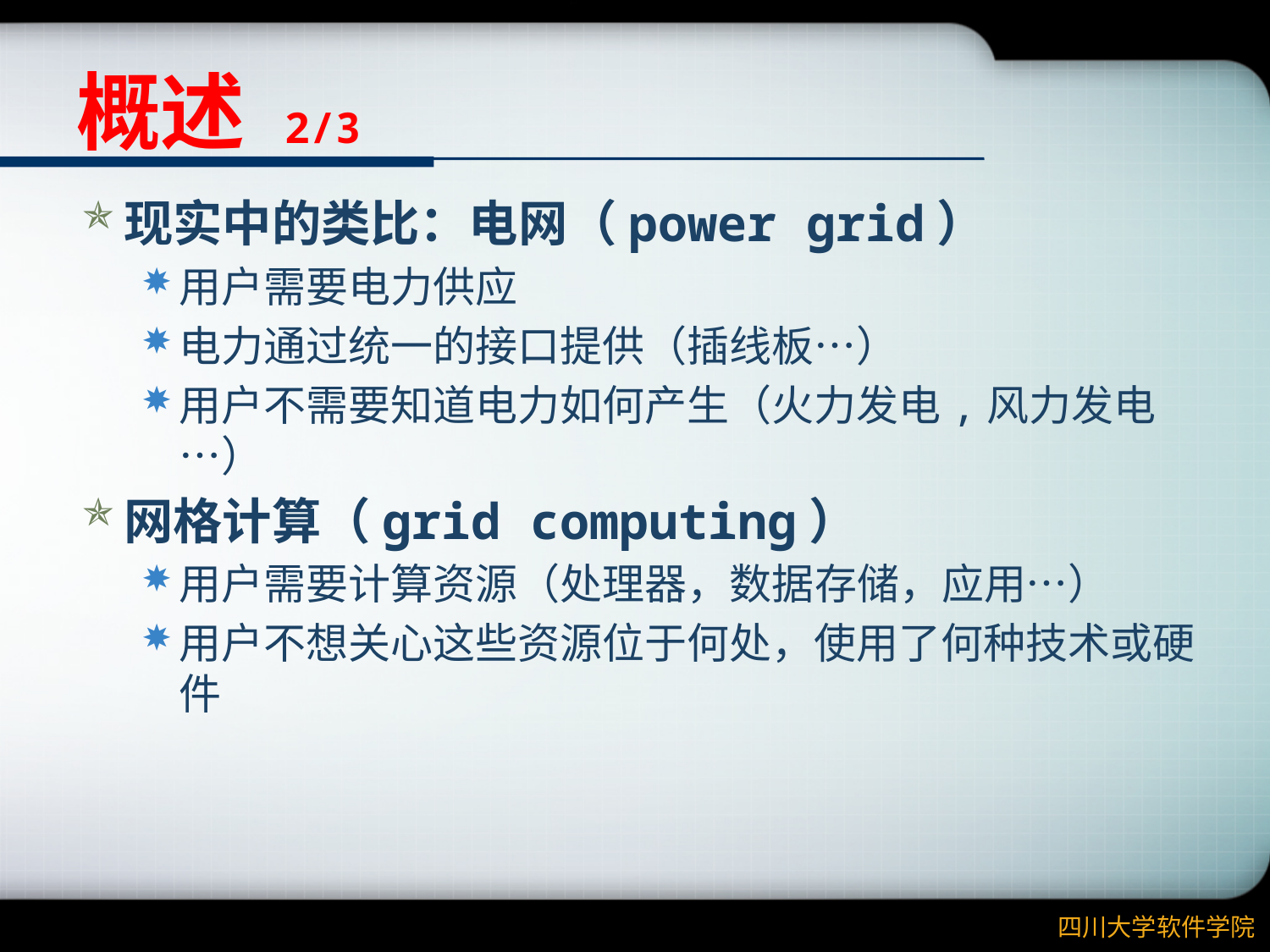

# 概述 2/3
现实中的类比：电网（power grid）
用户需要电力供应
电力通过统一的接口提供（插线板…）
用户不需要知道电力如何产生（火力发电,风力发电…）
网格计算（grid computing）
用户需要计算资源（处理器，数据存储，应用…）
用户不想关心这些资源位于何处，使用了何种技术或硬件